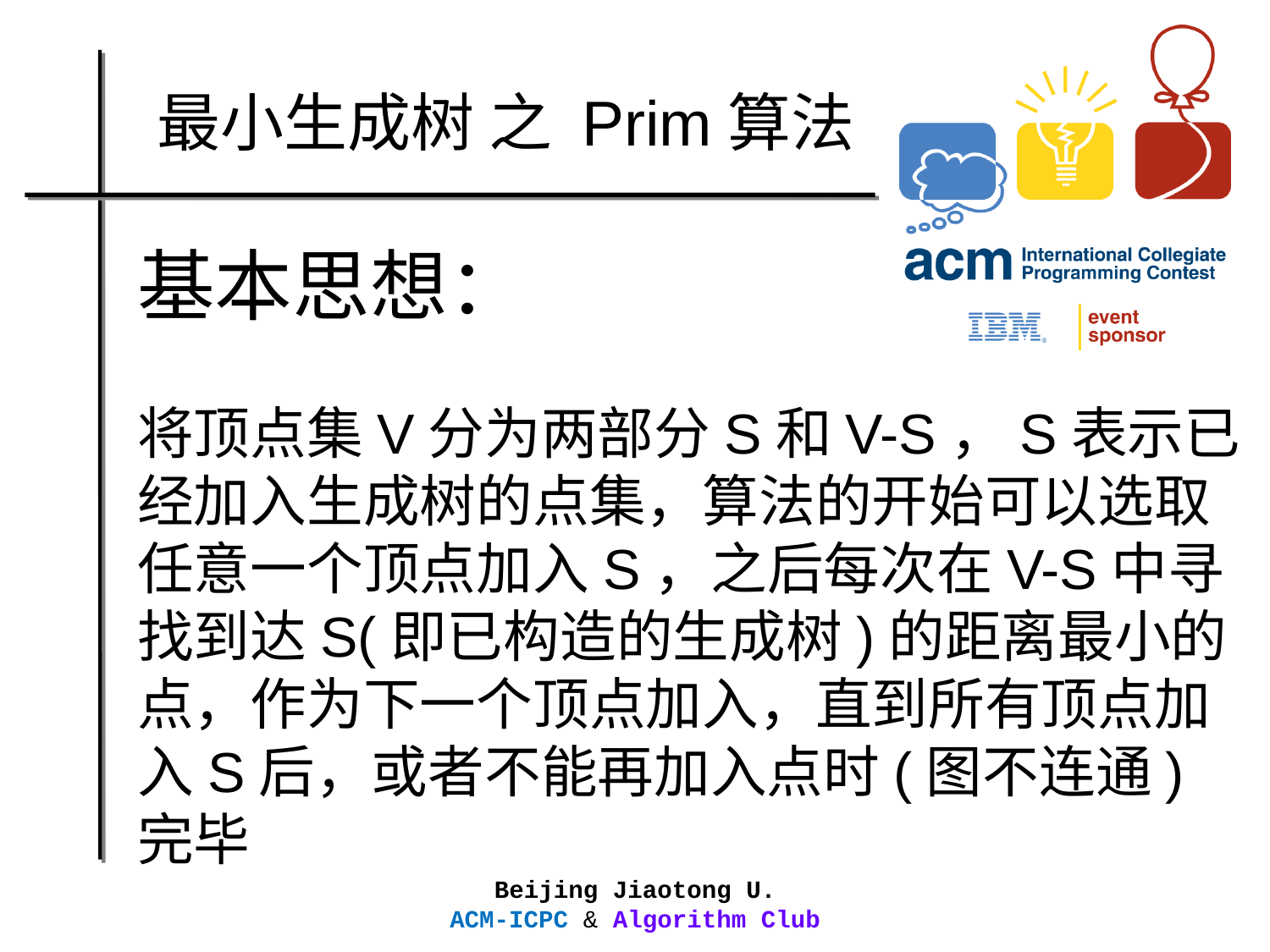

最小生成树 之 Prim算法
基本思想：

将顶点集V分为两部分S和V-S，S表示已经加入生成树的点集，算法的开始可以选取任意一个顶点加入S，之后每次在V-S中寻找到达S(即已构造的生成树)的距离最小的点，作为下一个顶点加入，直到所有顶点加入S后，或者不能再加入点时(图不连通)完毕